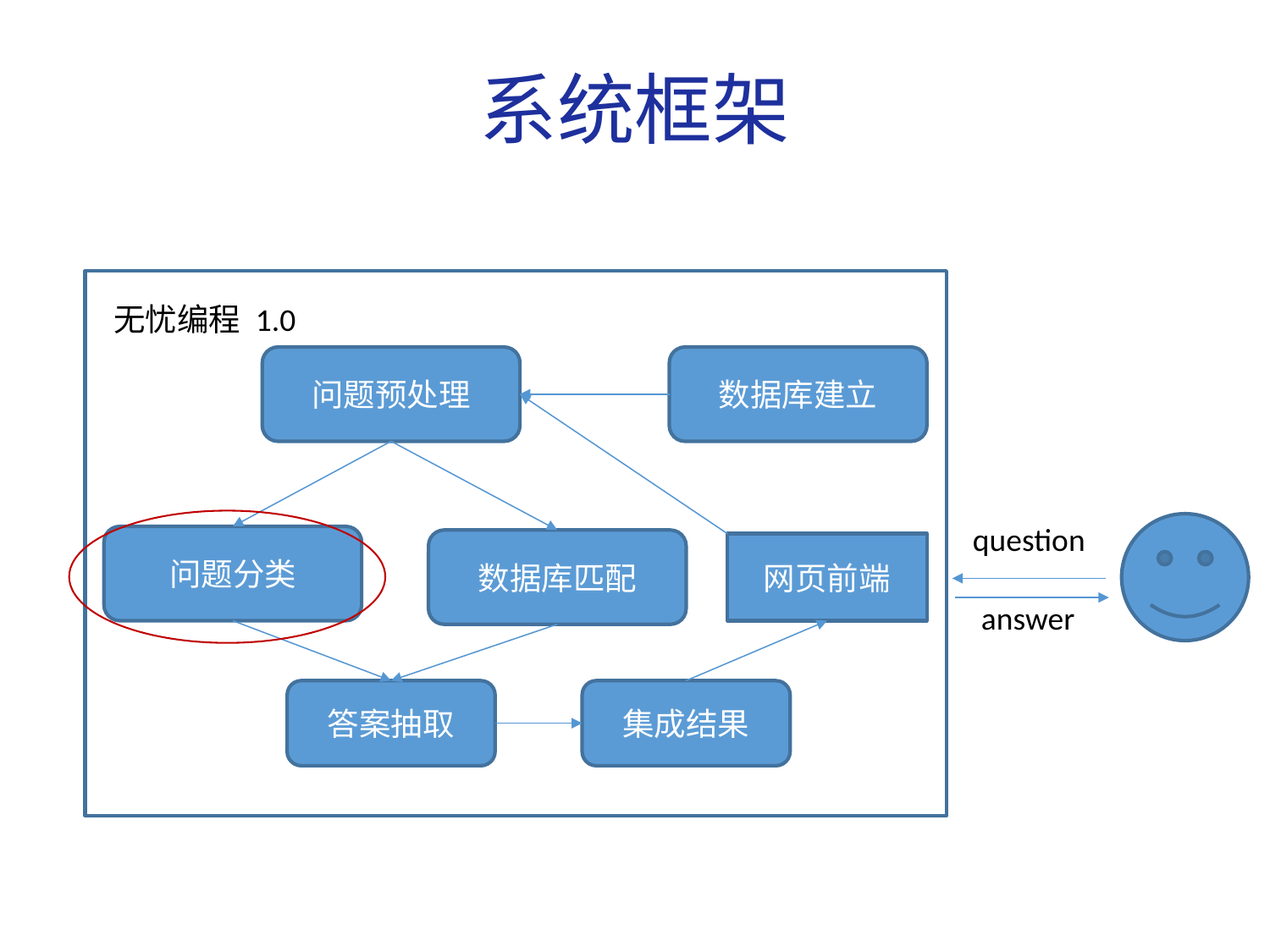

# 系统框架

无忧编程 1.0
问题预处理
数据库建立

question

问题分类
数据库匹配
网页前端
answer
答案抽取
集成结果